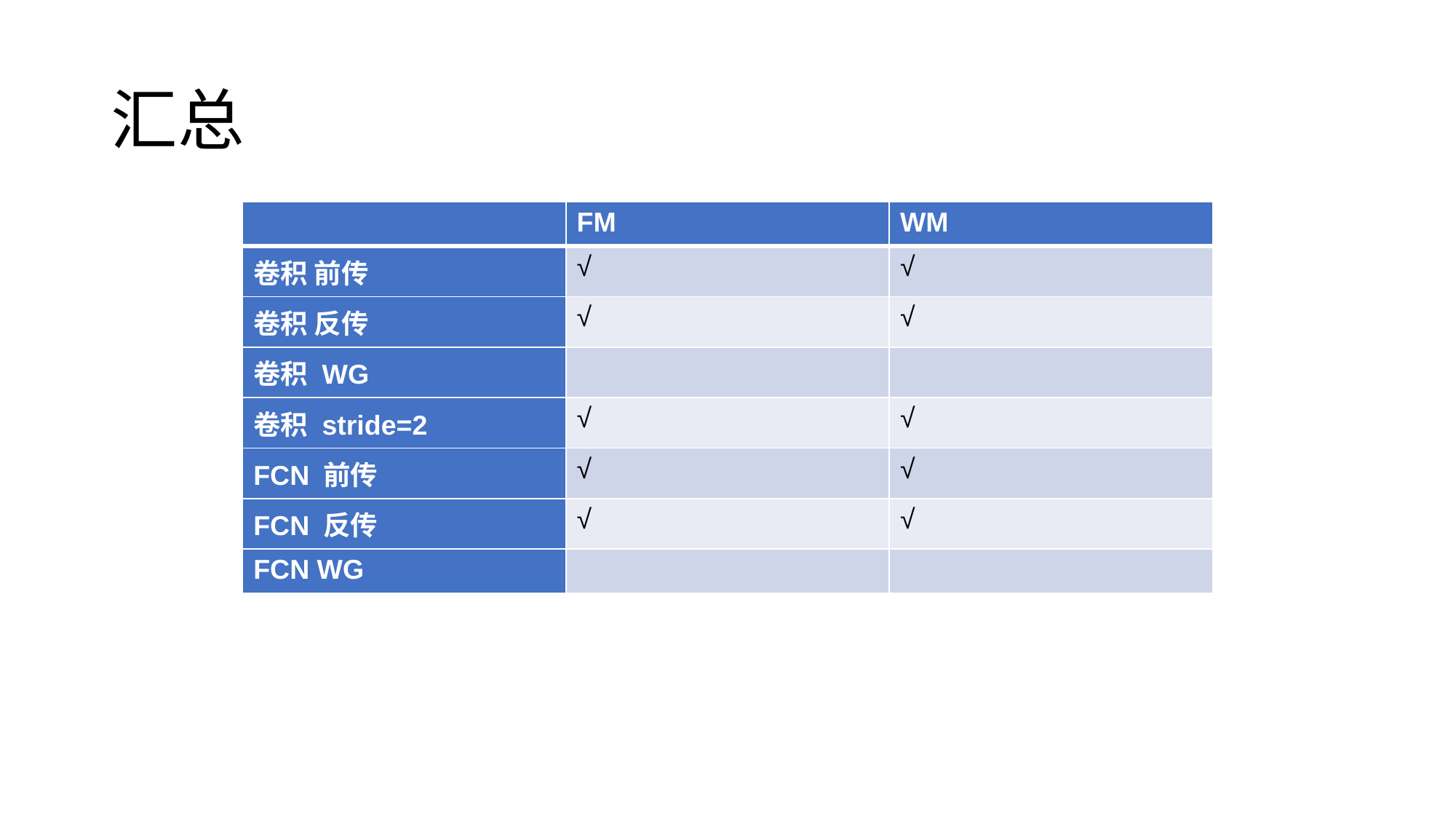

# 汇总
|  | FM | WM |
| --- | --- | --- |
| 卷积 前传 | √ | √ |
| 卷积 反传 | √ | √ |
| 卷积 WG |  |  |
| 卷积 stride=2 | √ | √ |
| FCN 前传 | √ | √ |
| FCN 反传 | √ | √ |
| FCN WG |  |  |